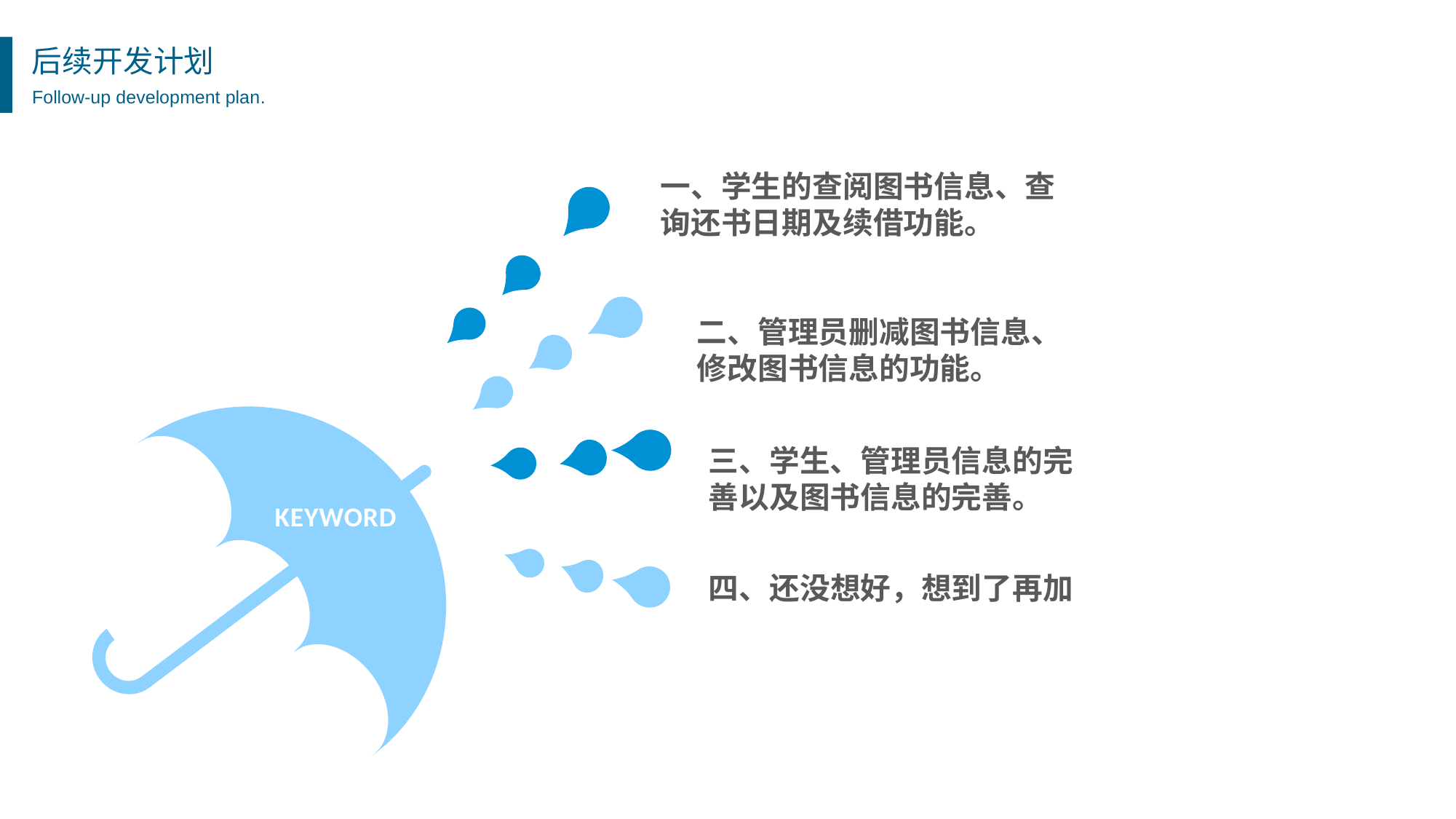

后续开发计划
Follow-up development plan.
一、学生的查阅图书信息、查询还书日期及续借功能。

二、管理员删减图书信息、修改图书信息的功能。

三、学生、管理员信息的完善以及图书信息的完善。

KEYWORD

四、还没想好，想到了再加